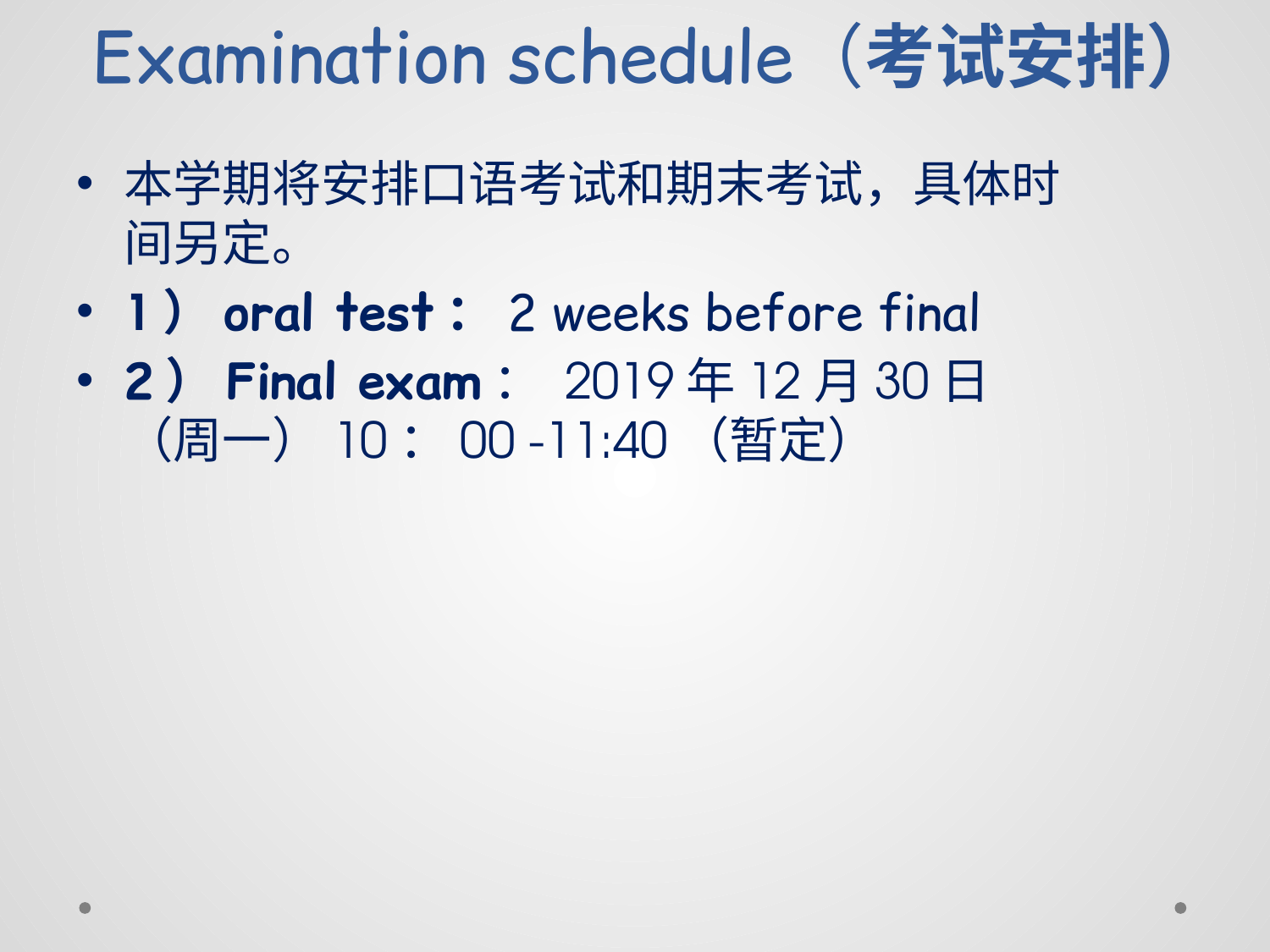

# Examination schedule（考试安排）
本学期将安排口语考试和期末考试，具体时间另定。
1）oral test：2 weeks before final
2）Final exam： 2019年12月30日 （周一）10：00 -11:40（暂定）